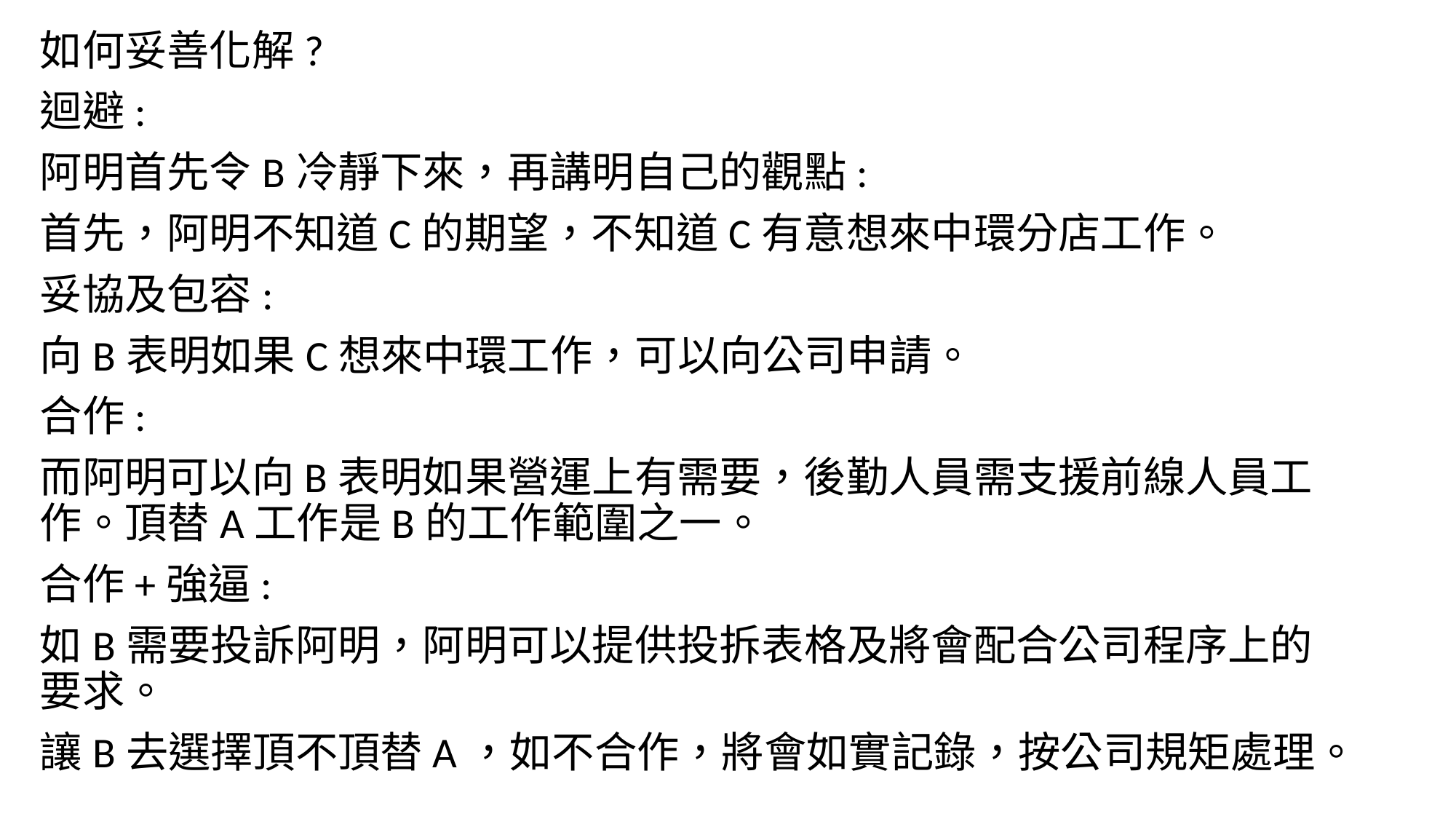

如何妥善化解?
迴避:
阿明首先令B冷靜下來，再講明自己的觀點:
首先，阿明不知道C的期望，不知道C有意想來中環分店工作。
妥協及包容:
向B表明如果C想來中環工作，可以向公司申請。
合作:
而阿明可以向B表明如果營運上有需要，後勤人員需支援前線人員工作。頂替A工作是B的工作範圍之一。
合作+強逼:
如B需要投訴阿明，阿明可以提供投拆表格及將會配合公司程序上的要求。
讓B去選擇頂不頂替A，如不合作，將會如實記錄，按公司規矩處理。